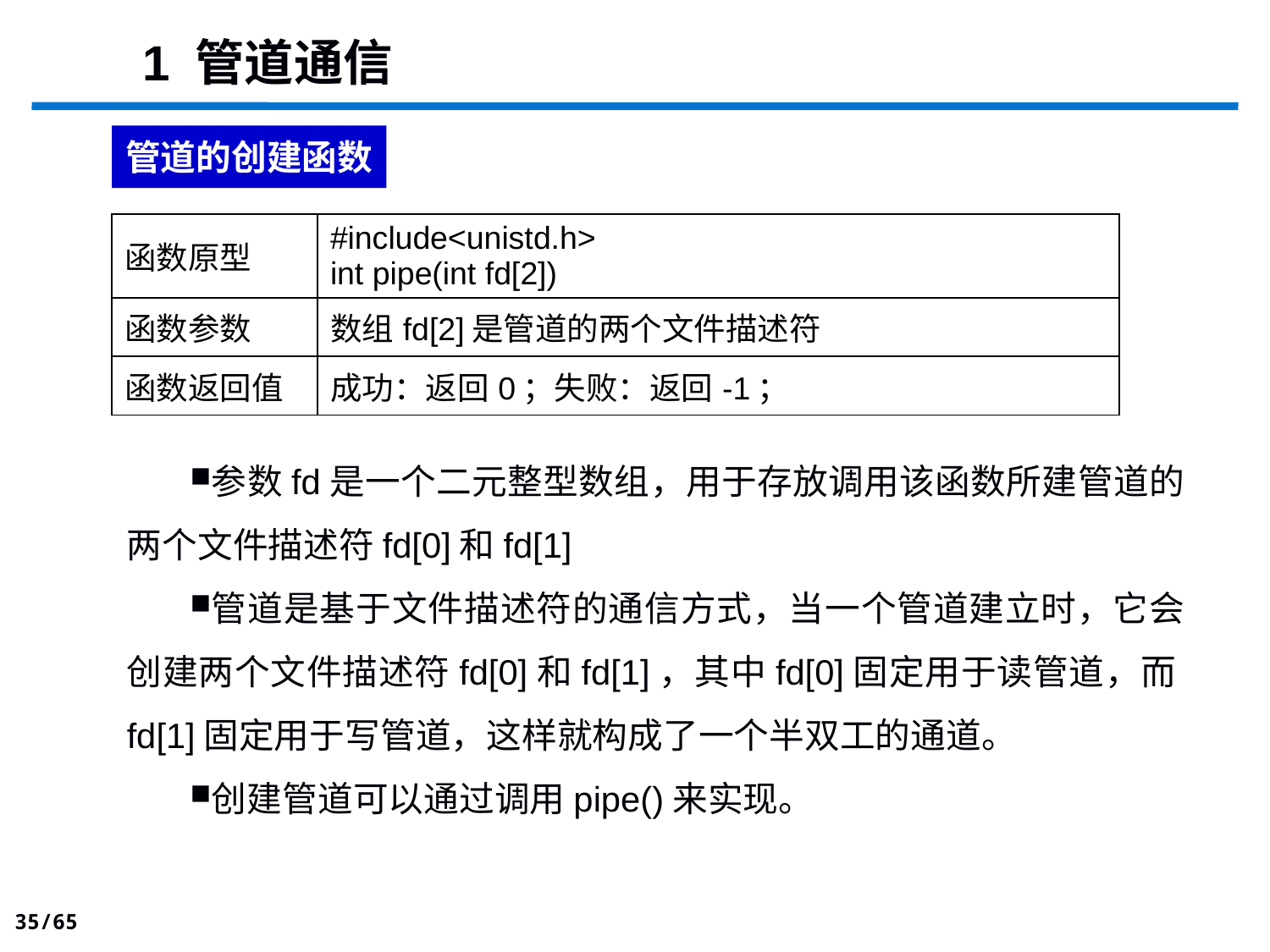

1 管道通信
管道的创建函数
| 函数原型 | #include<unistd.h> int pipe(int fd[2]) |
| --- | --- |
| 函数参数 | 数组fd[2]是管道的两个文件描述符 |
| 函数返回值 | 成功：返回0；失败：返回-1； |
参数fd是一个二元整型数组，用于存放调用该函数所建管道的两个文件描述符fd[0]和fd[1]
管道是基于文件描述符的通信方式，当一个管道建立时，它会创建两个文件描述符fd[0]和fd[1]，其中fd[0]固定用于读管道，而fd[1]固定用于写管道，这样就构成了一个半双工的通道。
创建管道可以通过调用pipe()来实现。